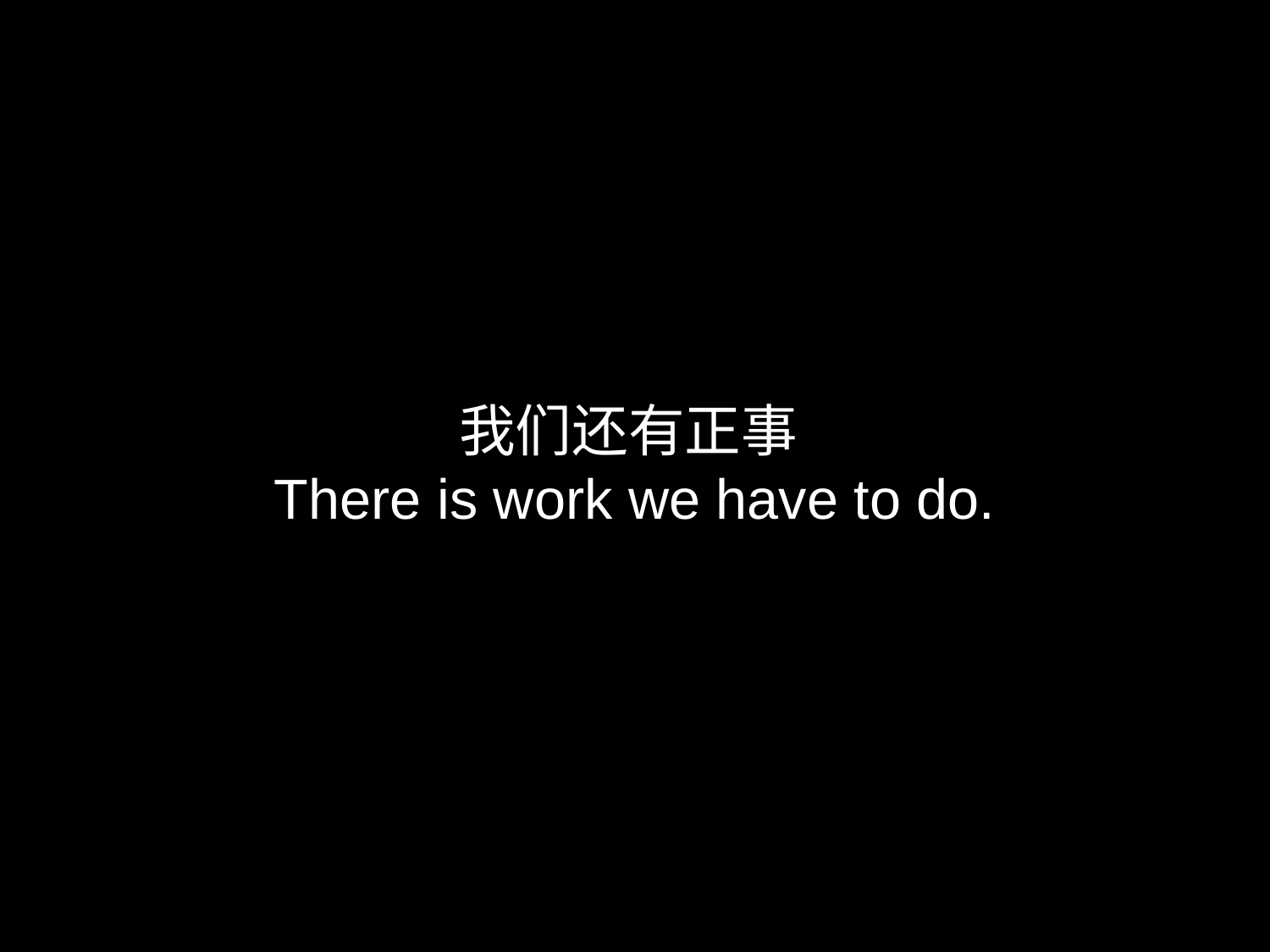

我们还有正事
There is work we have to do.